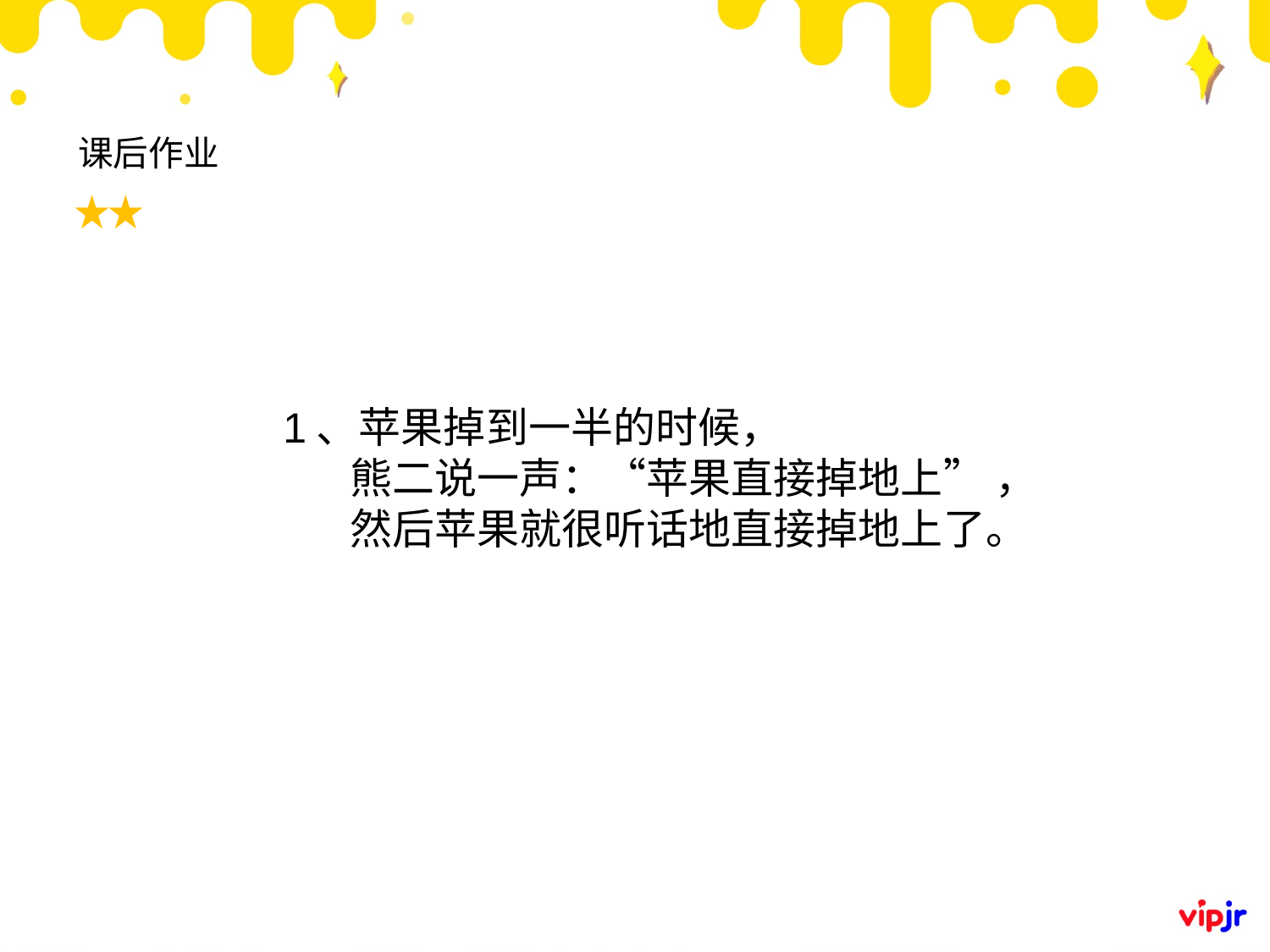

课后作业

1、苹果掉到一半的时候，
      熊二说一声：“苹果直接掉地上” ，
      然后苹果就很听话地直接掉地上了。